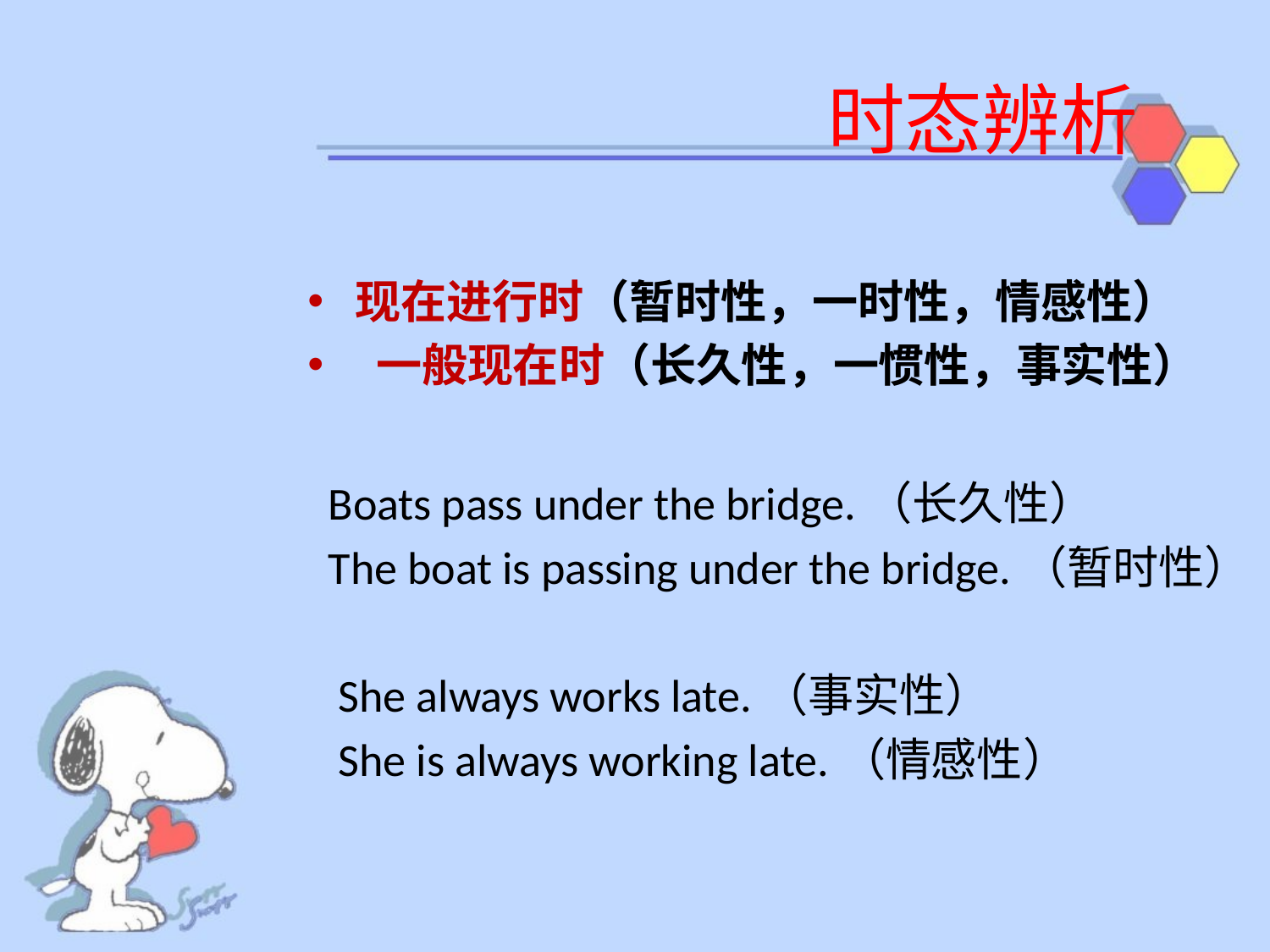

# 时态辨析
现在进行时（暂时性，一时性，情感性）
 一般现在时（长久性，一惯性，事实性）

  Boats pass under the bridge.（长久性）
  The boat is passing under the bridge.（暂时性）

   She always works late.（事实性）
   She is always working late.（情感性）